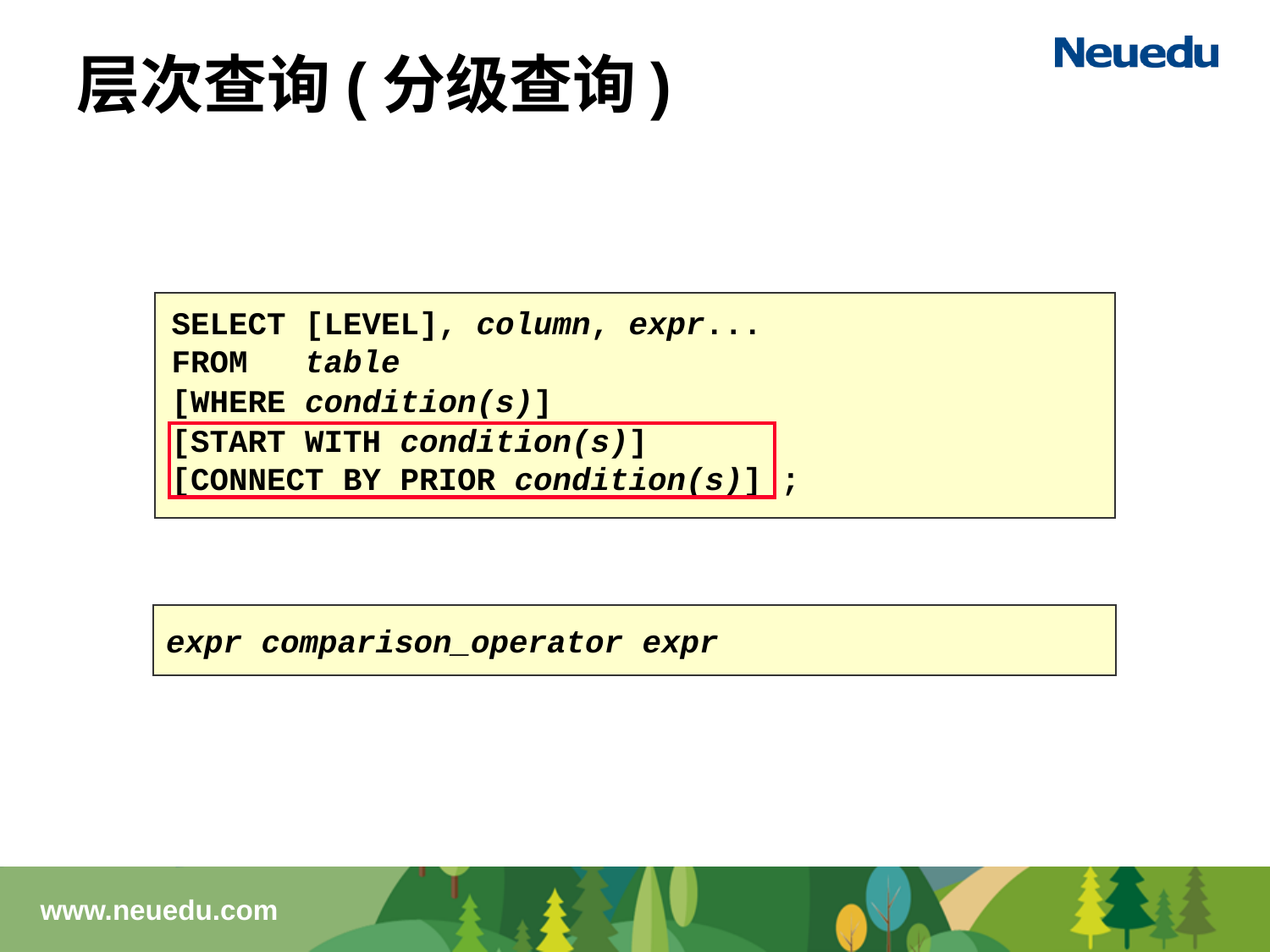

# 层次查询(分级查询)

SELECT [LEVEL], column, expr...
FROM   table
[WHERE condition(s)]
[START WITH condition(s)]
[CONNECT BY PRIOR condition(s)] ;

WHERE 条件:
expr comparison_operator expr